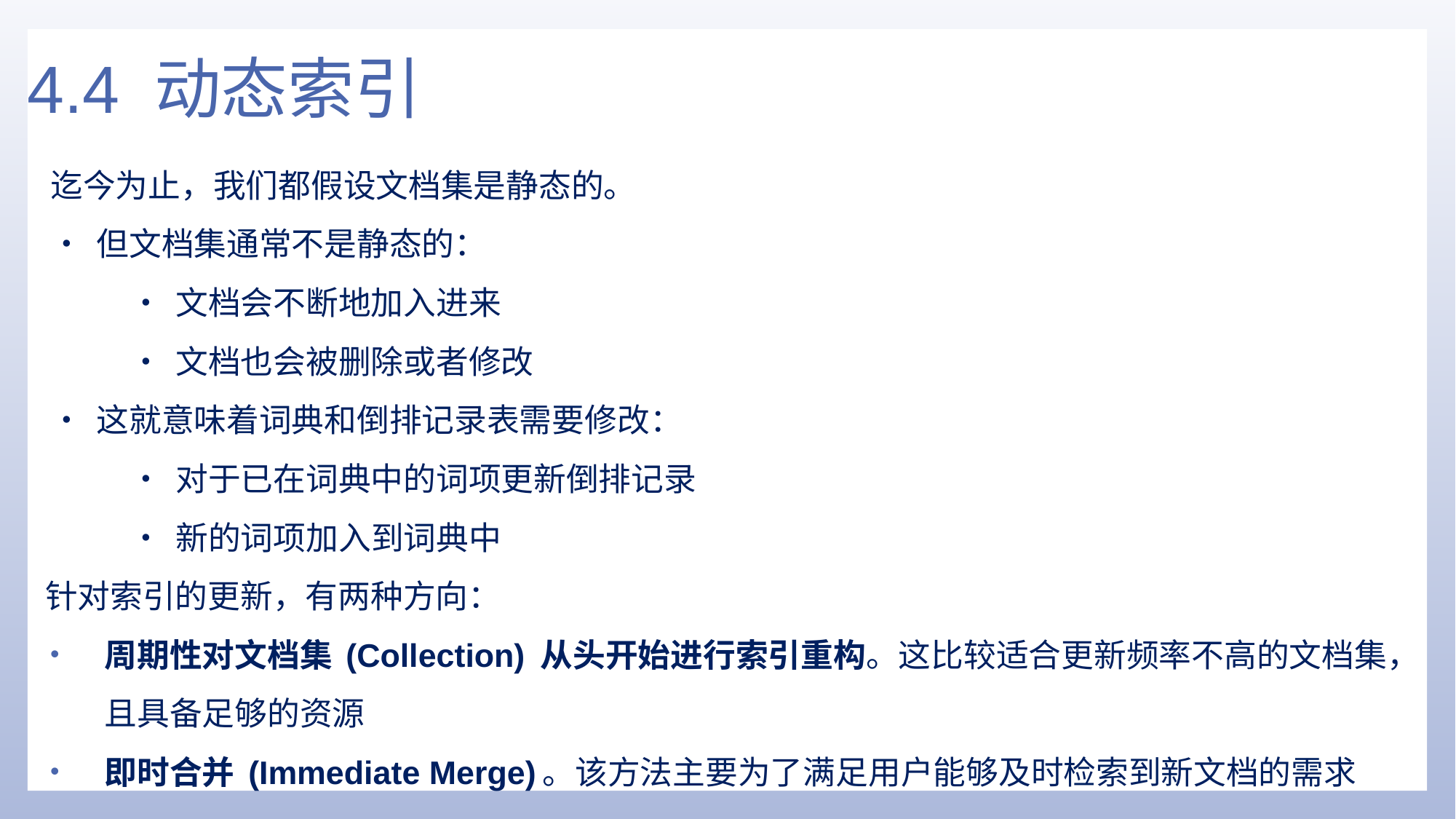

# 4.4 动态索引
迄今为止，我们都假设文档集是静态的。
• 但文档集通常不是静态的：
• 文档会不断地加入进来
• 文档也会被删除或者修改
• 这就意味着词典和倒排记录表需要修改：
• 对于已在词典中的词项更新倒排记录
• 新的词项加入到词典中
针对索引的更新，有两种方向：
周期性对文档集 (Collection) 从头开始进行索引重构。这比较适合更新频率不高的文档集，且具备足够的资源
即时合并 (Immediate Merge)。该方法主要为了满足用户能够及时检索到新文档的需求